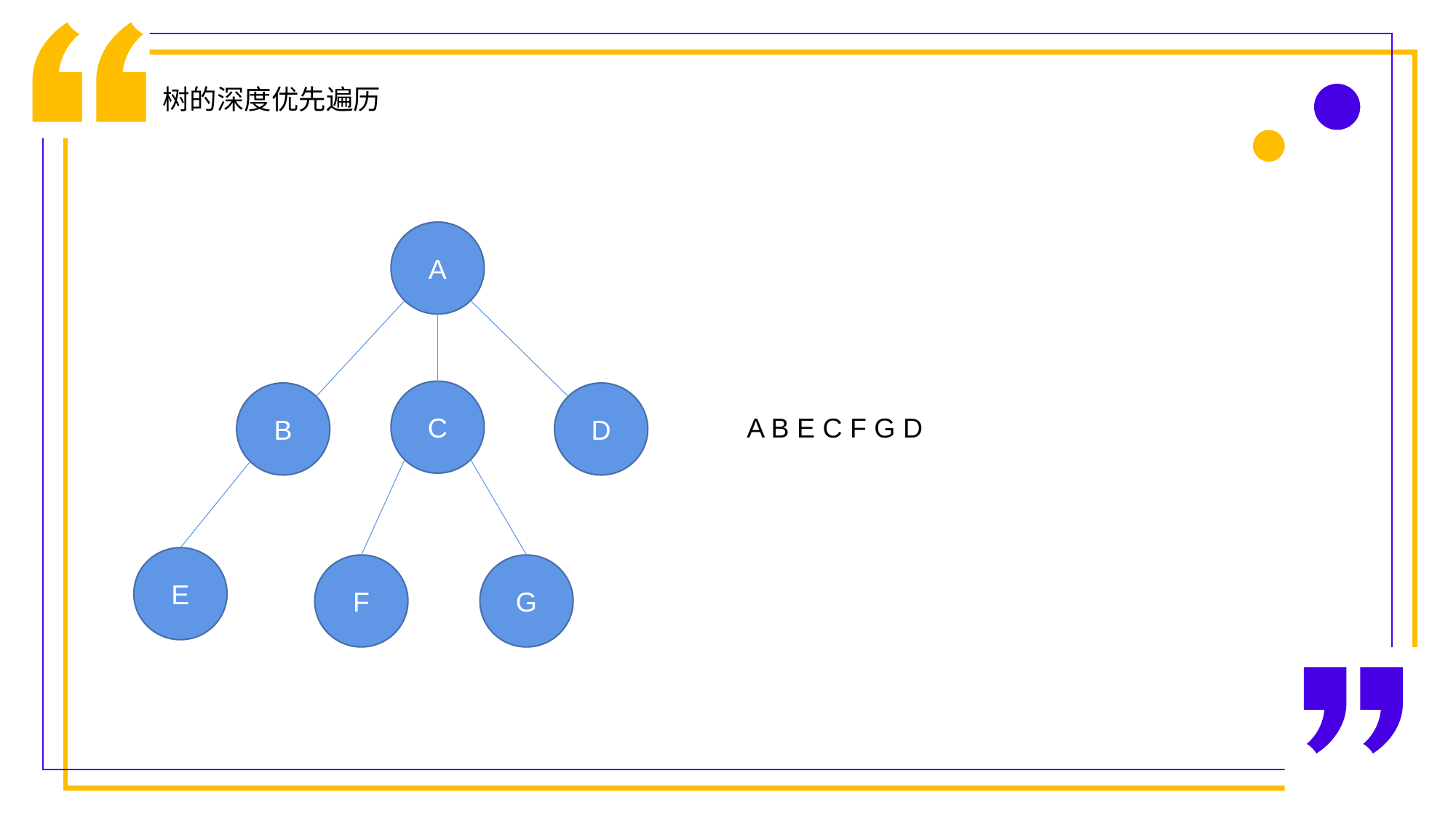

树的深度优先遍历

A
C
B
D
A B E C F G D
E
F
G